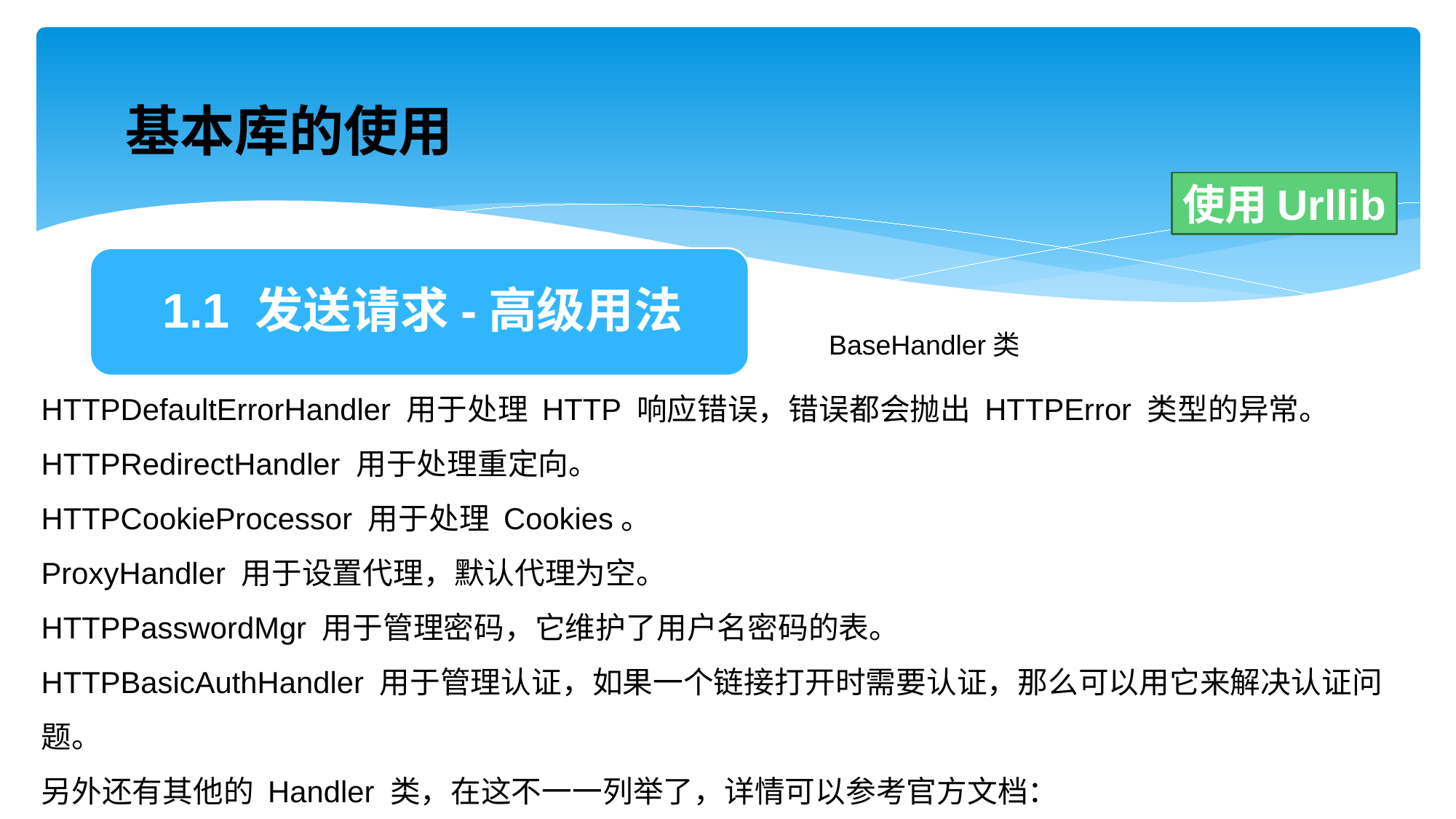

基本库的使用
使用Urllib
1.1 发送请求-高级用法
BaseHandler类
HTTPDefaultErrorHandler 用于处理 HTTP 响应错误，错误都会抛出 HTTPError 类型的异常。
HTTPRedirectHandler 用于处理重定向。
HTTPCookieProcessor 用于处理 Cookies。
ProxyHandler 用于设置代理，默认代理为空。
HTTPPasswordMgr 用于管理密码，它维护了用户名密码的表。
HTTPBasicAuthHandler 用于管理认证，如果一个链接打开时需要认证，那么可以用它来解决认证问题。
另外还有其他的 Handler 类，在这不一一列举了，详情可以参考官方文档： https://docs.python.org/3/library/urllib.request.html#urllib.request.BaseHandler